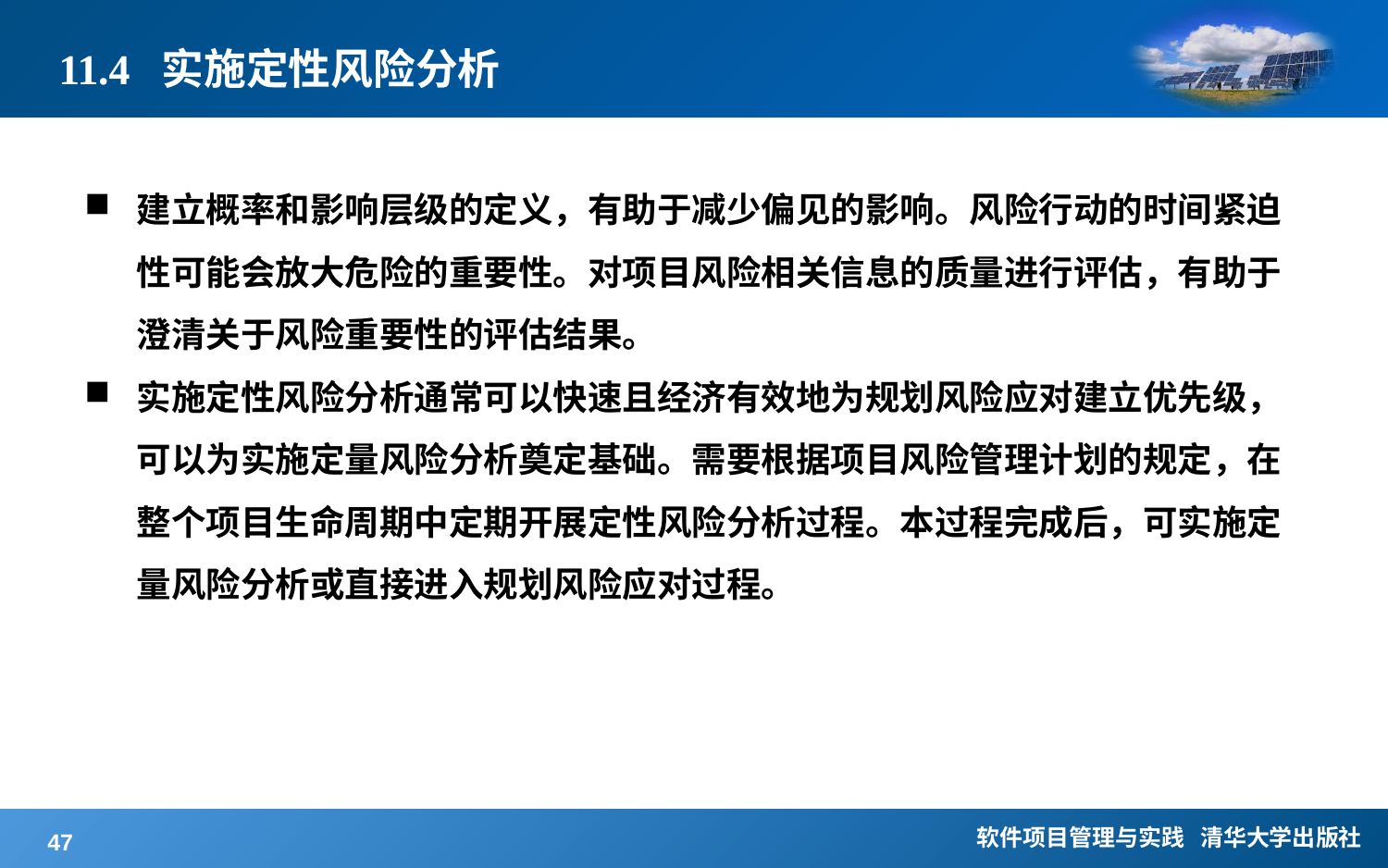

# 11.4  实施定性风险分析
建立概率和影响层级的定义，有助于减少偏见的影响。风险行动的时间紧迫性可能会放大危险的重要性。对项目风险相关信息的质量进行评估，有助于澄清关于风险重要性的评估结果。
实施定性风险分析通常可以快速且经济有效地为规划风险应对建立优先级，可以为实施定量风险分析奠定基础。需要根据项目风险管理计划的规定，在整个项目生命周期中定期开展定性风险分析过程。本过程完成后，可实施定量风险分析或直接进入规划风险应对过程。